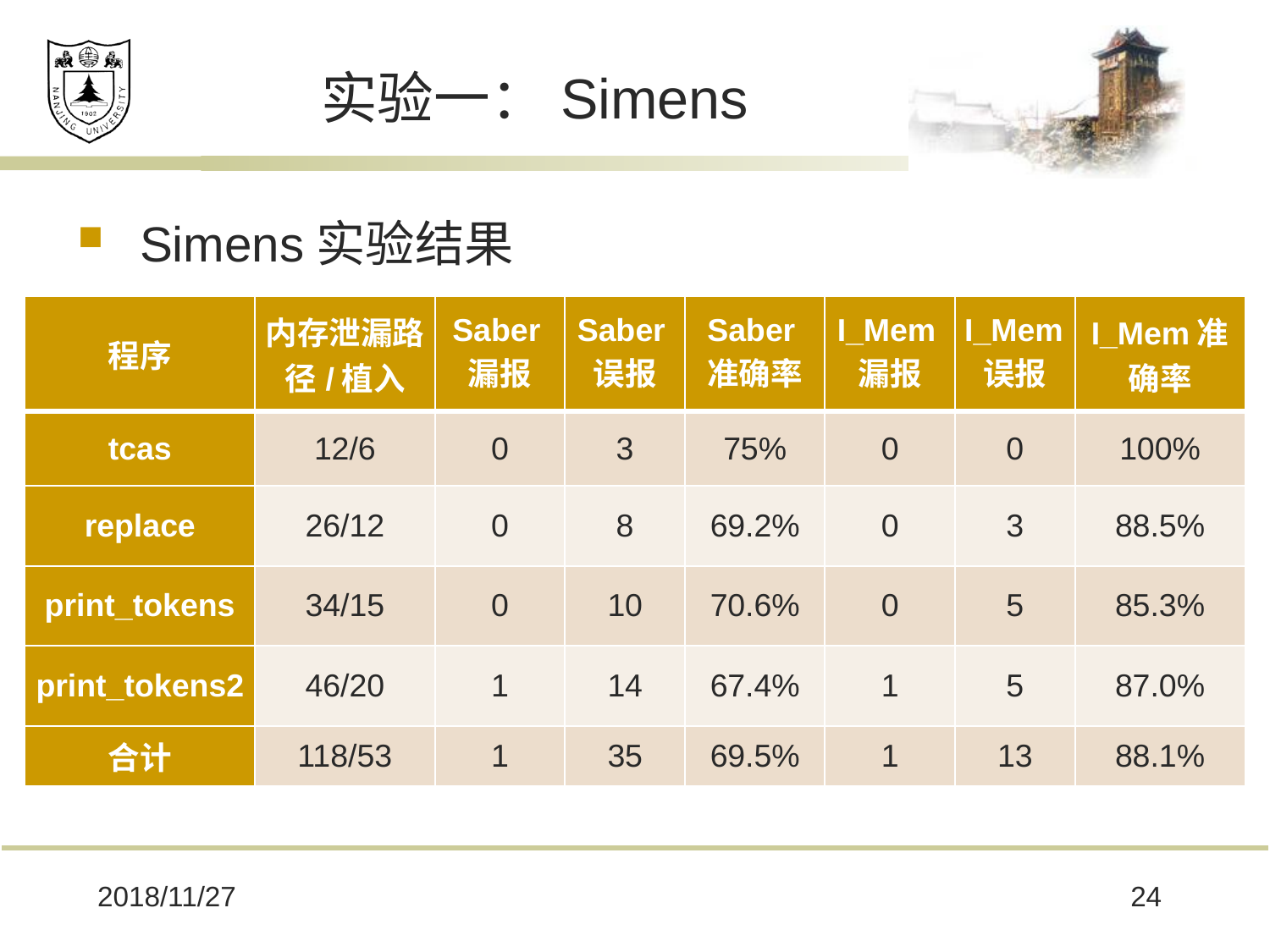

# 实验一：Simens
Simens实验结果

| 程序 | 内存泄漏路径/植入 | Saber漏报 | Saber误报 | Saber准确率 | I\_Mem漏报 | I\_Mem误报 | I\_Mem准确率 |
| --- | --- | --- | --- | --- | --- | --- | --- |
| tcas | 12/6 | 0 | 3 | 75% | 0 | 0 | 100% |
| replace | 26/12 | 0 | 8 | 69.2% | 0 | 3 | 88.5% |
| print\_tokens | 34/15 | 0 | 10 | 70.6% | 0 | 5 | 85.3% |
| print\_tokens2 | 46/20 | 1 | 14 | 67.4% | 1 | 5 | 87.0% |
| 合计 | 118/53 | 1 | 35 | 69.5% | 1 | 13 | 88.1% |
2018/11/27
24